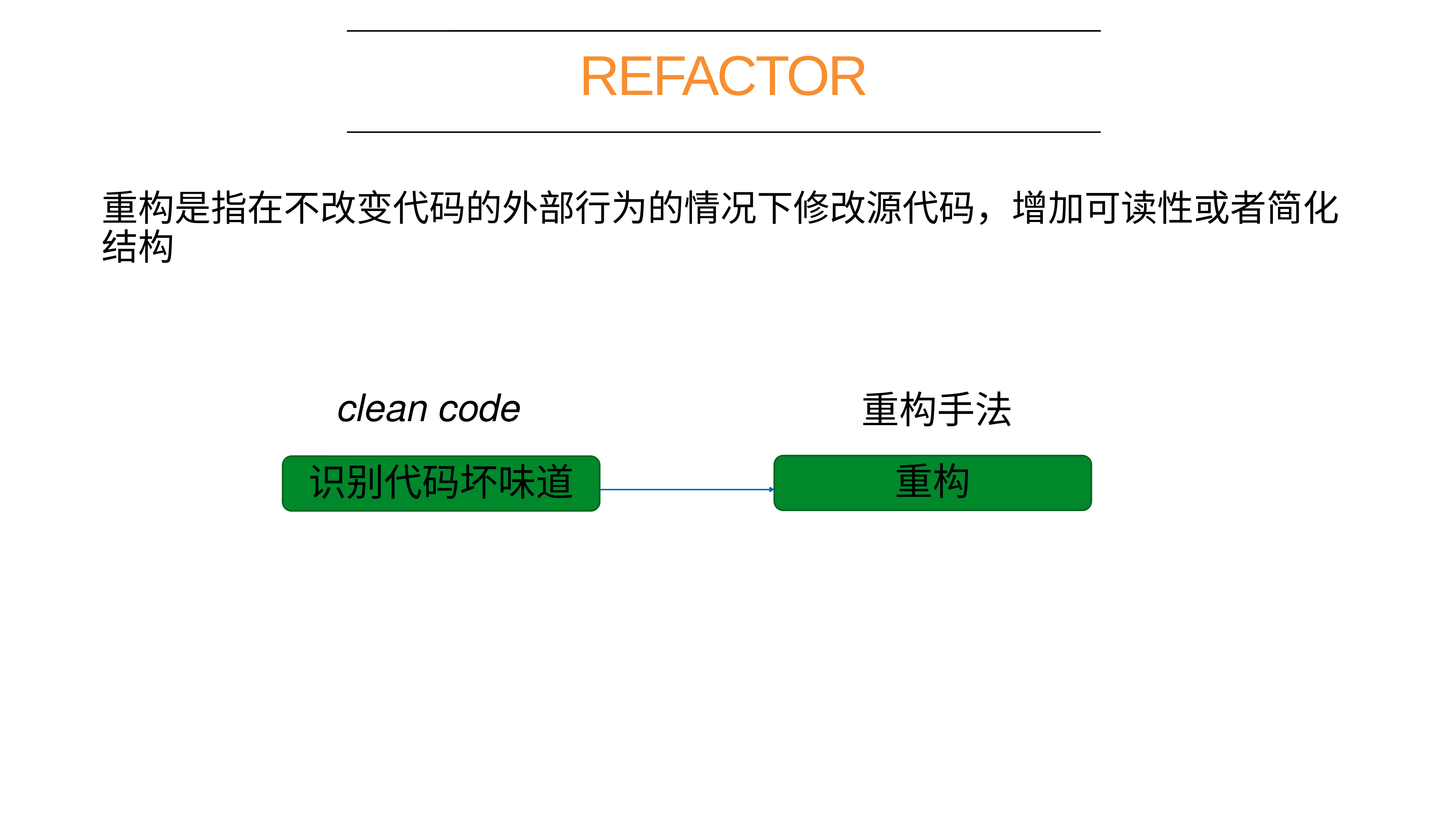

# Refactor
重构是指在不改变代码的外部行为的情况下修改源代码，增加可读性或者简化结构
clean code
重构手法
重构
识别代码坏味道